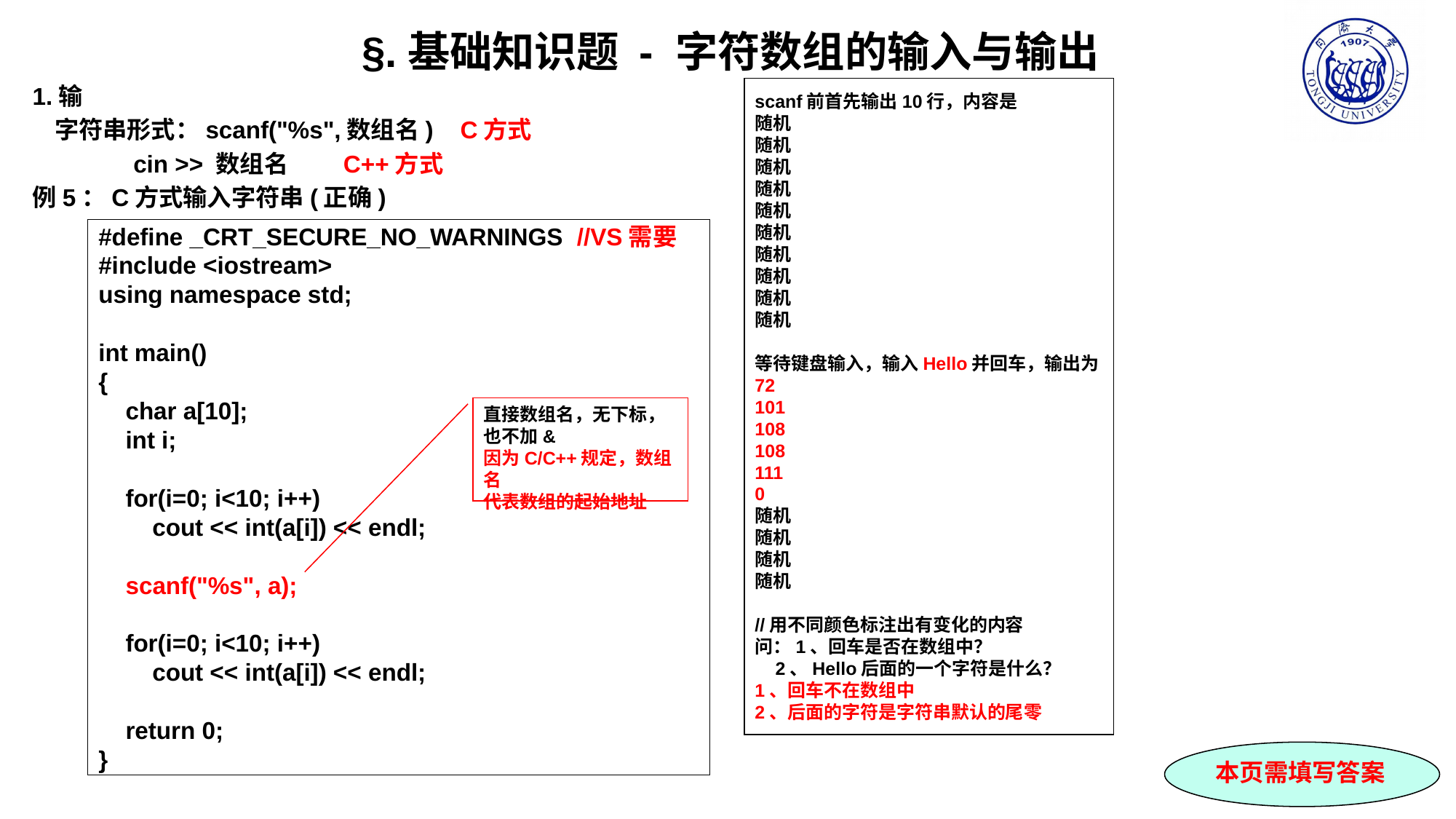

§.基础知识题 - 字符数组的输入与输出
1.输
   字符串形式：scanf("%s",数组名)    C方式
               cin >> 数组名         C++方式
例5：C方式输入字符串(正确)
scanf前首先输出10行，内容是
随机
随机
随机
随机
随机
随机
随机
随机
随机
随机

等待键盘输入，输入Hello并回车，输出为
72
101
108
108
111
0
随机
随机
随机
随机

//用不同颜色标注出有变化的内容
问：1、回车是否在数组中？
    2、Hello后面的一个字符是什么？
1、回车不在数组中
2、后面的字符是字符串默认的尾零
#define _CRT_SECURE_NO_WARNINGS  //VS需要
#include <iostream>
using namespace std;

int main()
{
    char a[10];
    int i;

    for(i=0; i<10; i++)
        cout << int(a[i]) << endl;

    scanf("%s", a);

    for(i=0; i<10; i++)
        cout << int(a[i]) << endl;

    return 0;
}
直接数组名，无下标，
也不加&
因为C/C++规定，数组名
代表数组的起始地址
本页需填写答案